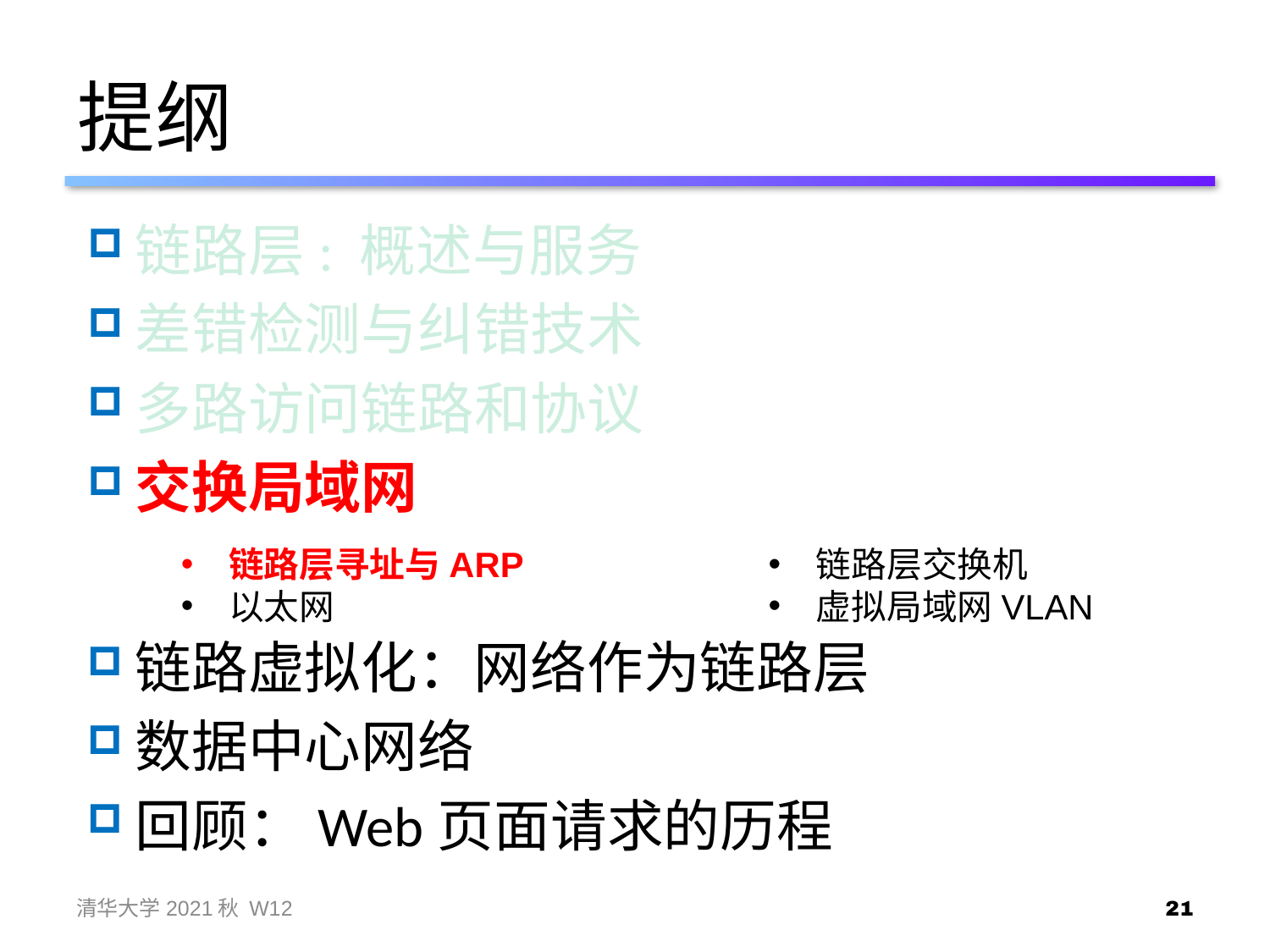

# 提纲
链路层: 概述与服务
差错检测与纠错技术
多路访问链路和协议
交换局域网

链路层寻址与ARP
以太网

链路层交换机
虚拟局域网VLAN
链路虚拟化：网络作为链路层
数据中心网络
回顾：Web页面请求的历程
清华大学2021秋 W12
21